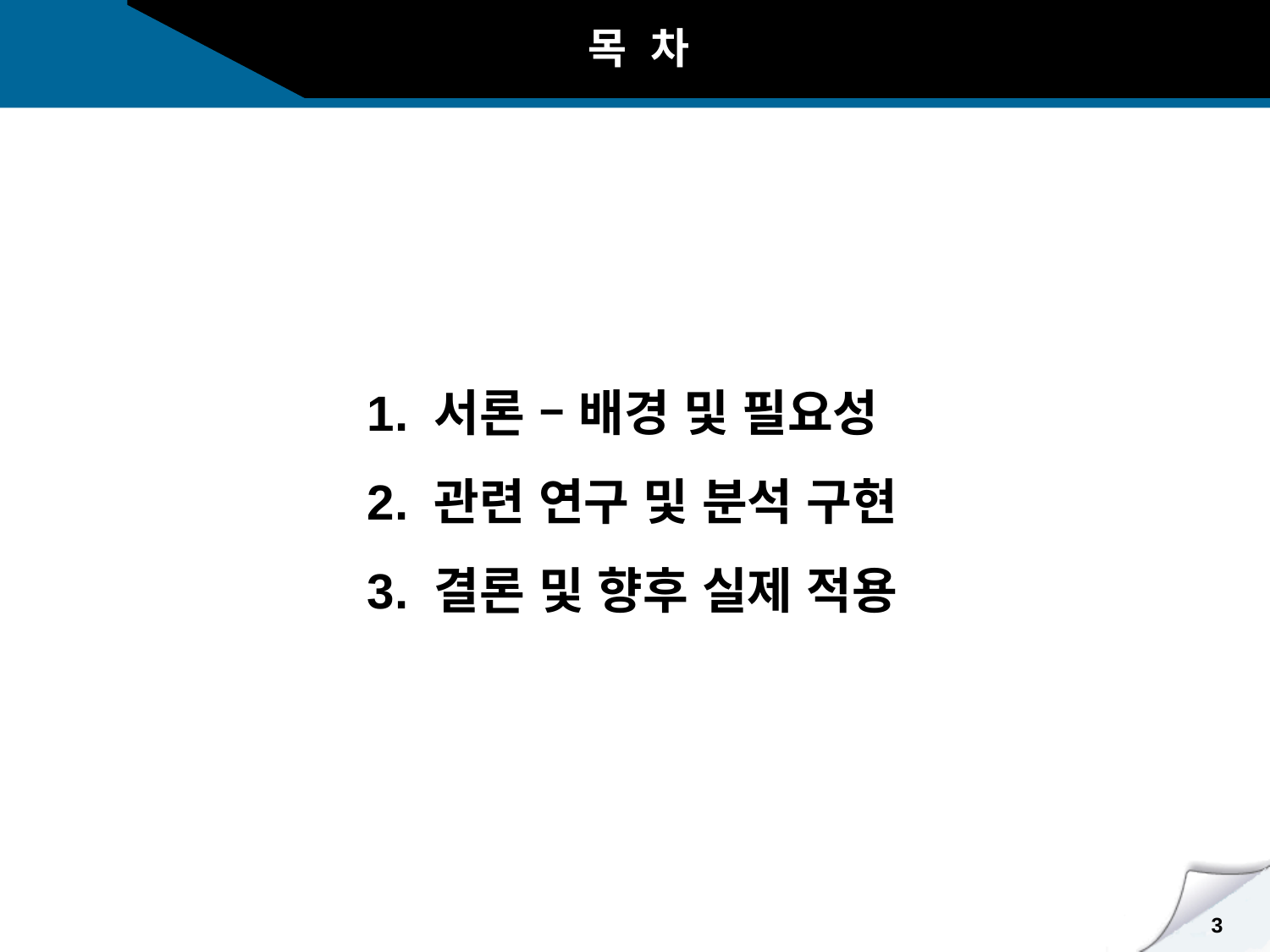

목  차
1. 서론 – 배경 및 필요성
2. 관련 연구 및 분석 구현
3. 결론 및 향후 실제 적용